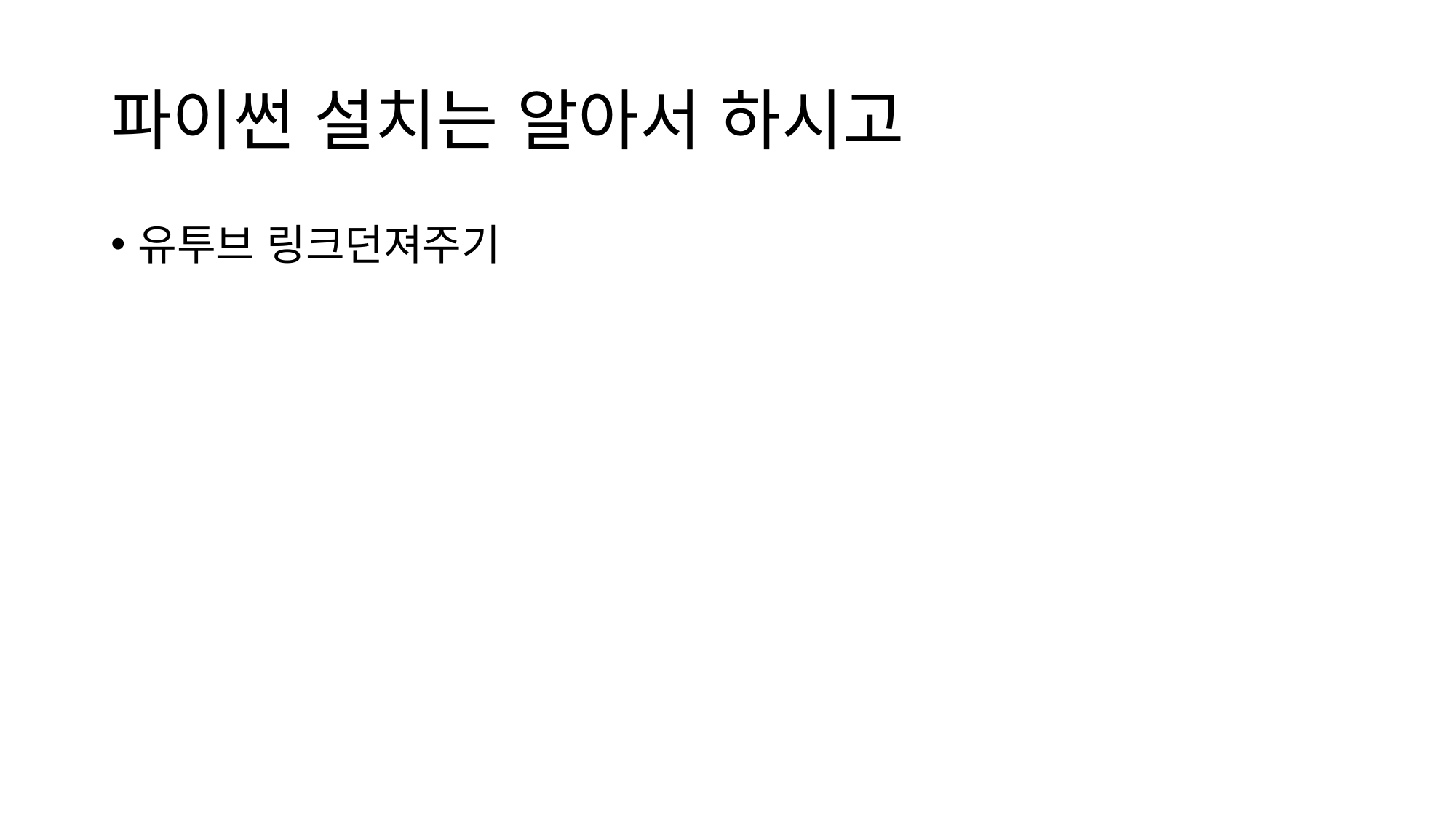

# 파이썬 설치는 알아서 하시고
유투브 링크던져주기